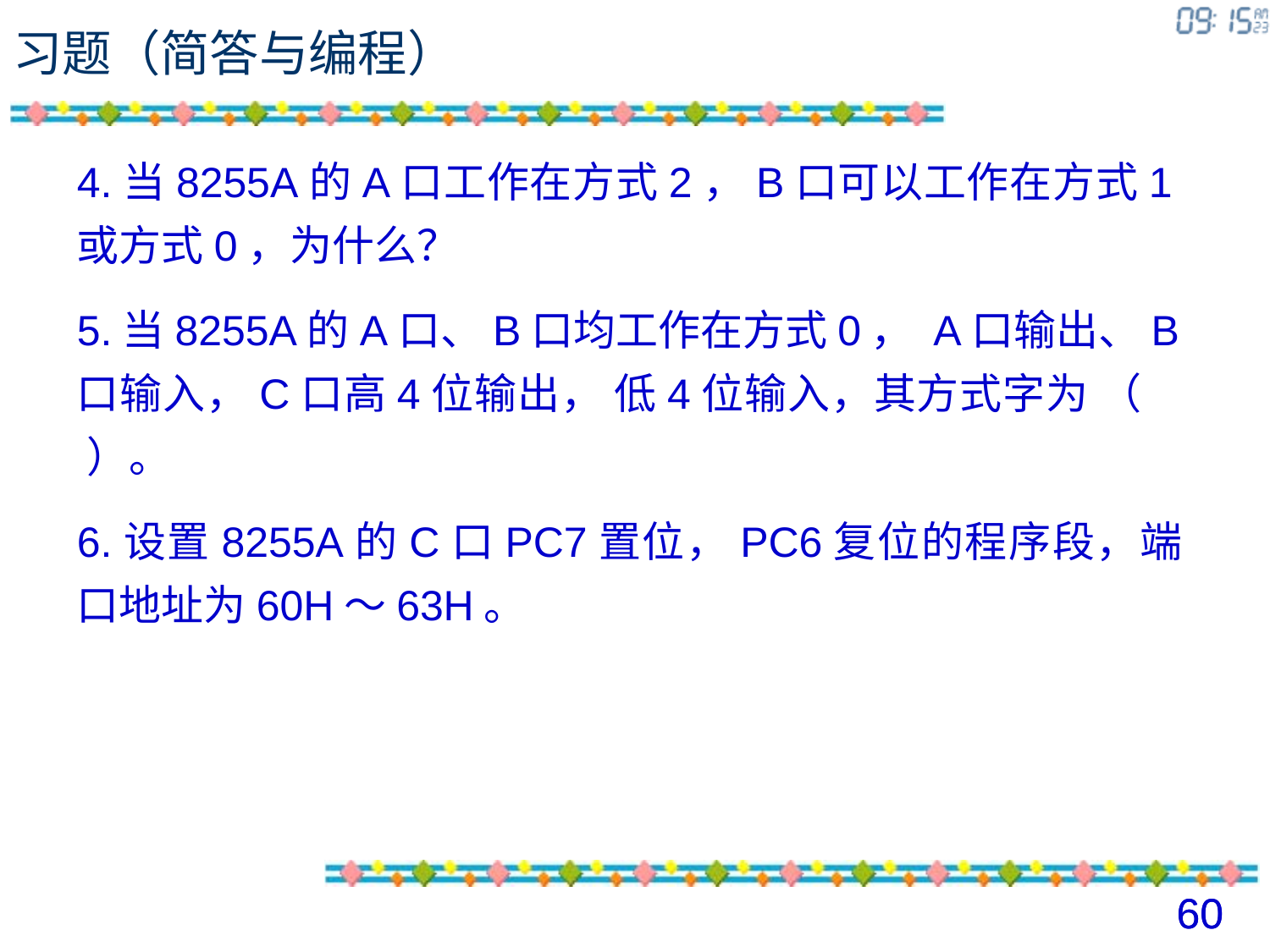

# 习题（简答与编程）
4.当8255A的A口工作在方式2，B口可以工作在方式1或方式0，为什么？
5.当8255A的A口、B口均工作在方式0， A口输出、B口输入，C口高4位输出， 低4位输入，其方式字为 （      ）。
6.设置8255A的C口PC7置位，PC6复位的程序段，端口地址为60H～63H。